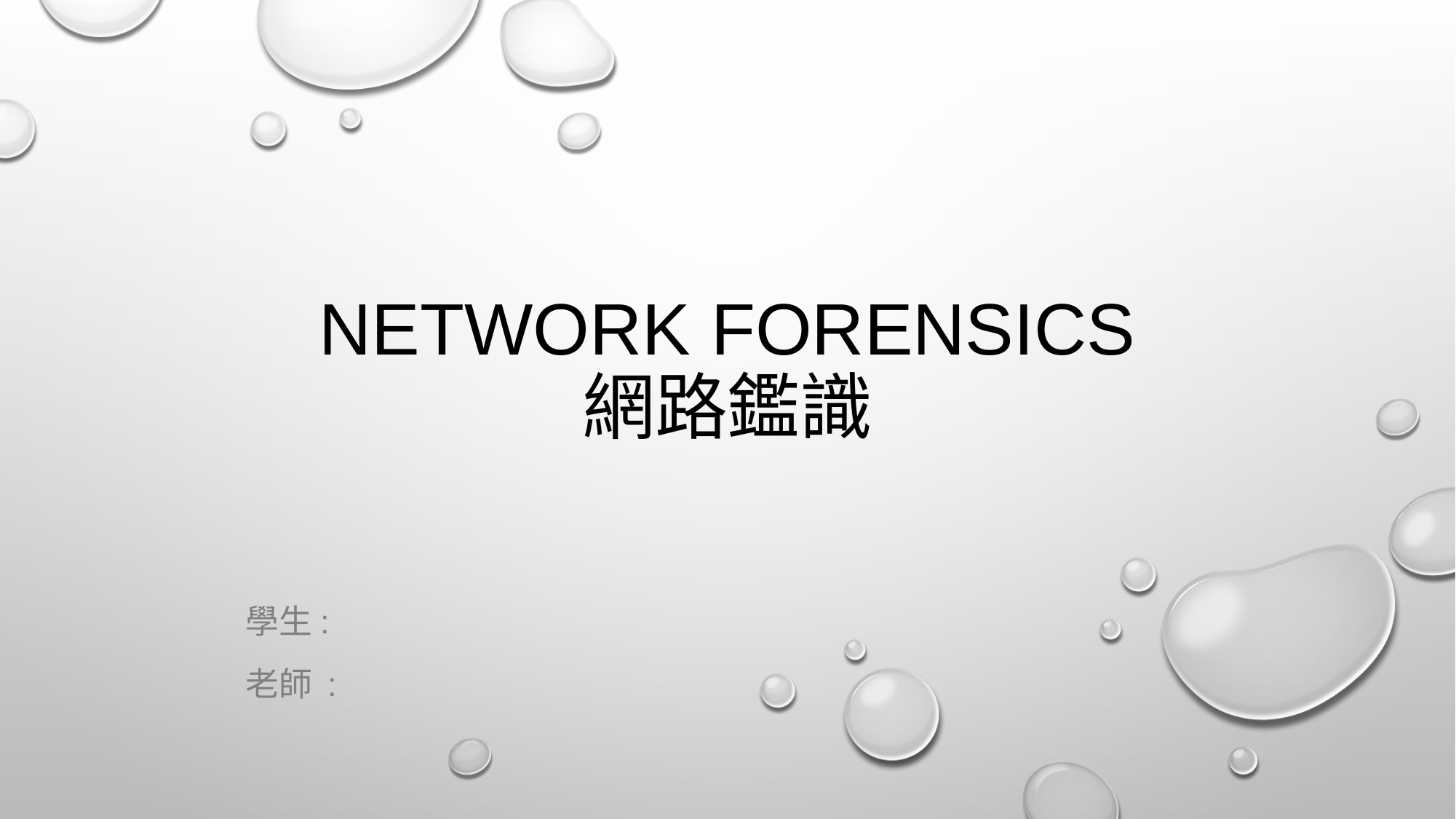

# Network forensics 網路鑑識
學生:
老師 :